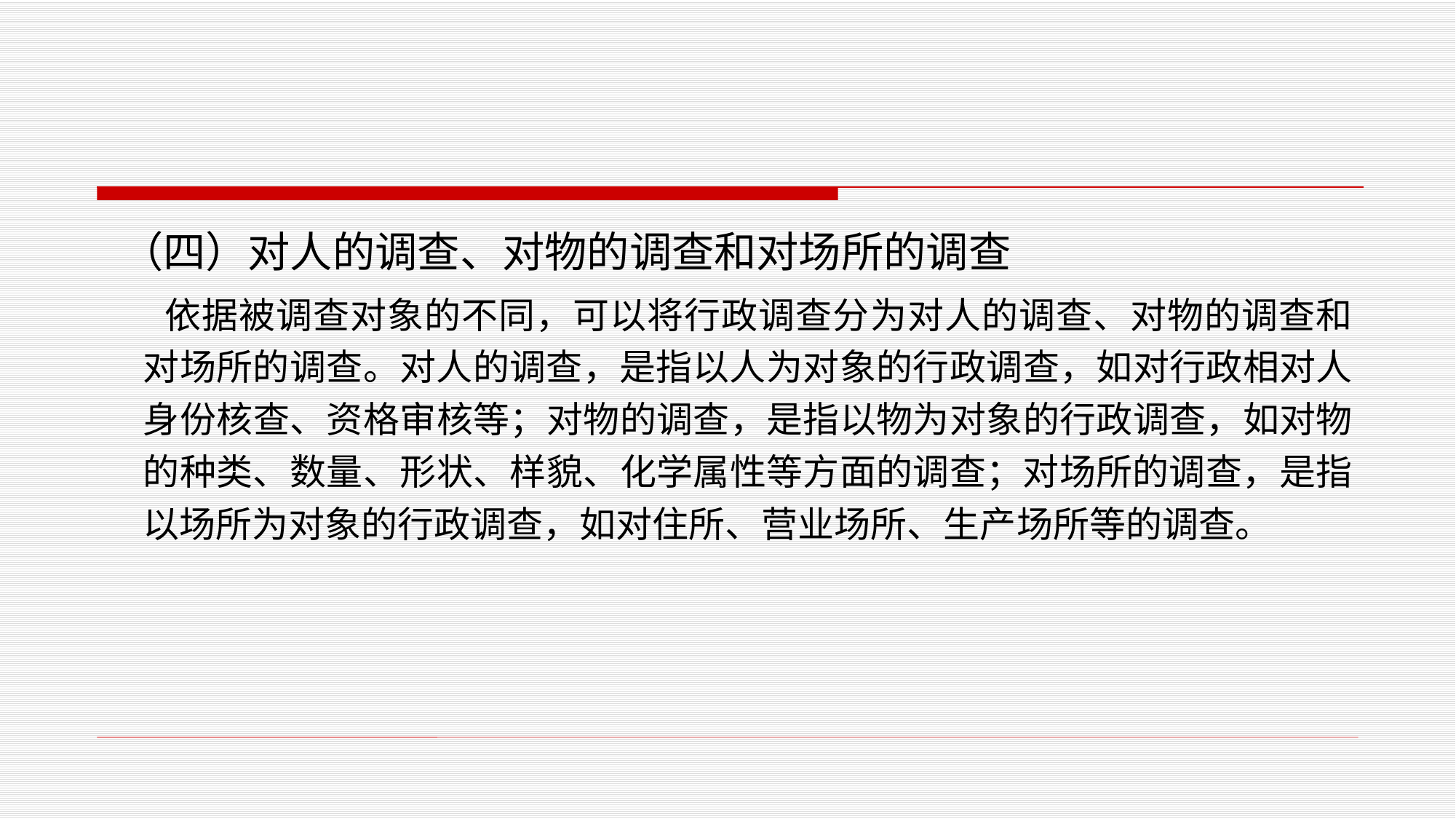

#
 （四）对人的调查、对物的调查和对场所的调查
      依据被调查对象的不同，可以将行政调查分为对人的调查、对物的调查和对场所的调查。对人的调查，是指以人为对象的行政调查，如对行政相对人身份核查、资格审核等；对物的调查，是指以物为对象的行政调查，如对物的种类、数量、形状、样貌、化学属性等方面的调查；对场所的调查，是指以场所为对象的行政调查，如对住所、营业场所、生产场所等的调查。